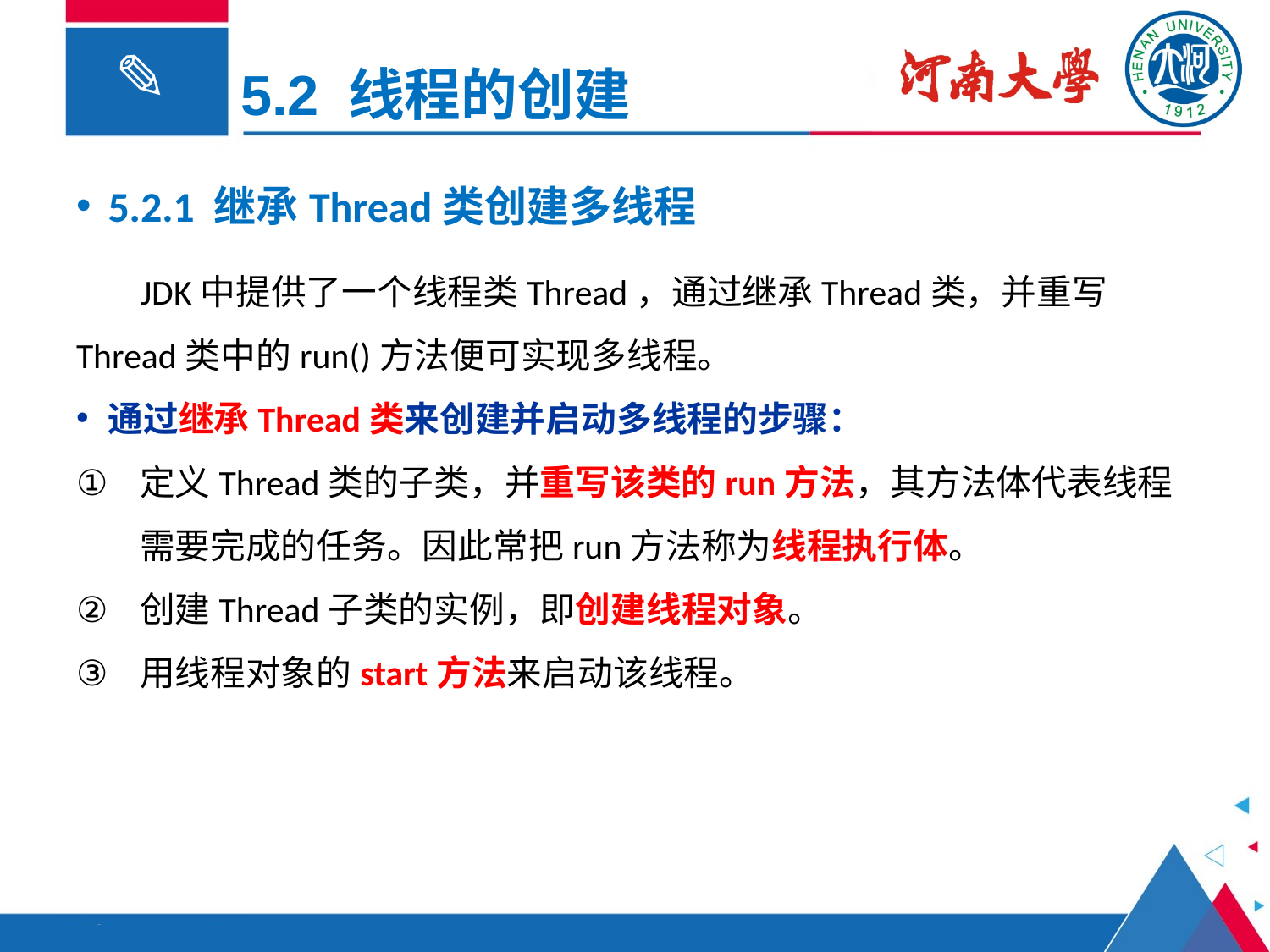

5.2 线程的创建
5.2.1 继承Thread类创建多线程
        JDK中提供了一个线程类Thread，通过继承Thread类，并重写Thread类中的run()方法便可实现多线程。
通过继承Thread类来创建并启动多线程的步骤：
定义Thread类的子类，并重写该类的run方法，其方法体代表线程需要完成的任务。因此常把run方法称为线程执行体。
创建Thread子类的实例，即创建线程对象。
用线程对象的start方法来启动该线程。